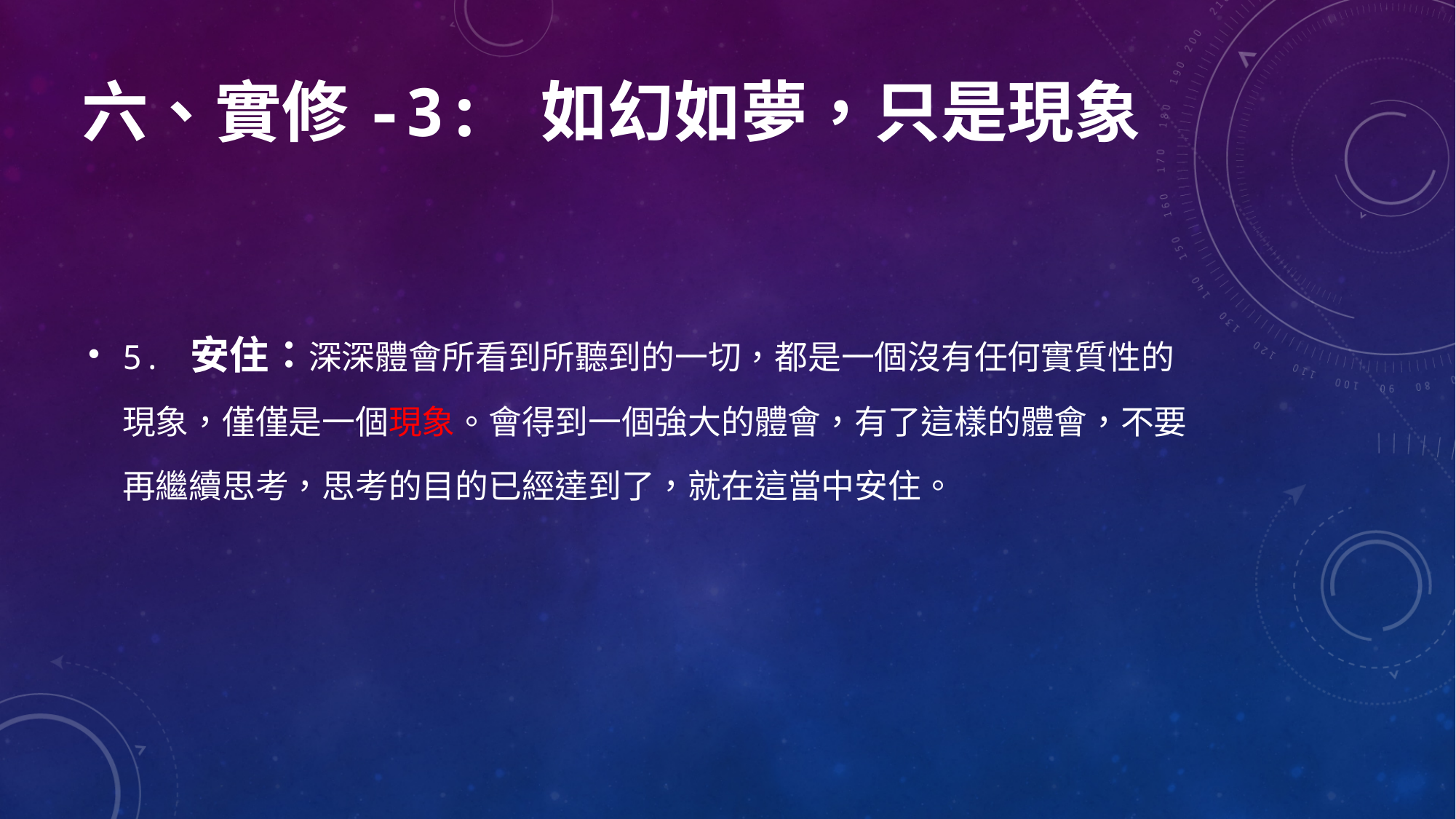

# 六、實修-3: 如幻如夢，只是現象

5. 安住：深深體會所看到所聽到的一切，都是一個沒有任何實質性的現象，僅僅是一個現象。會得到一個強大的體會，有了這樣的體會，不要再繼續思考，思考的目的已經達到了，就在這當中安住。